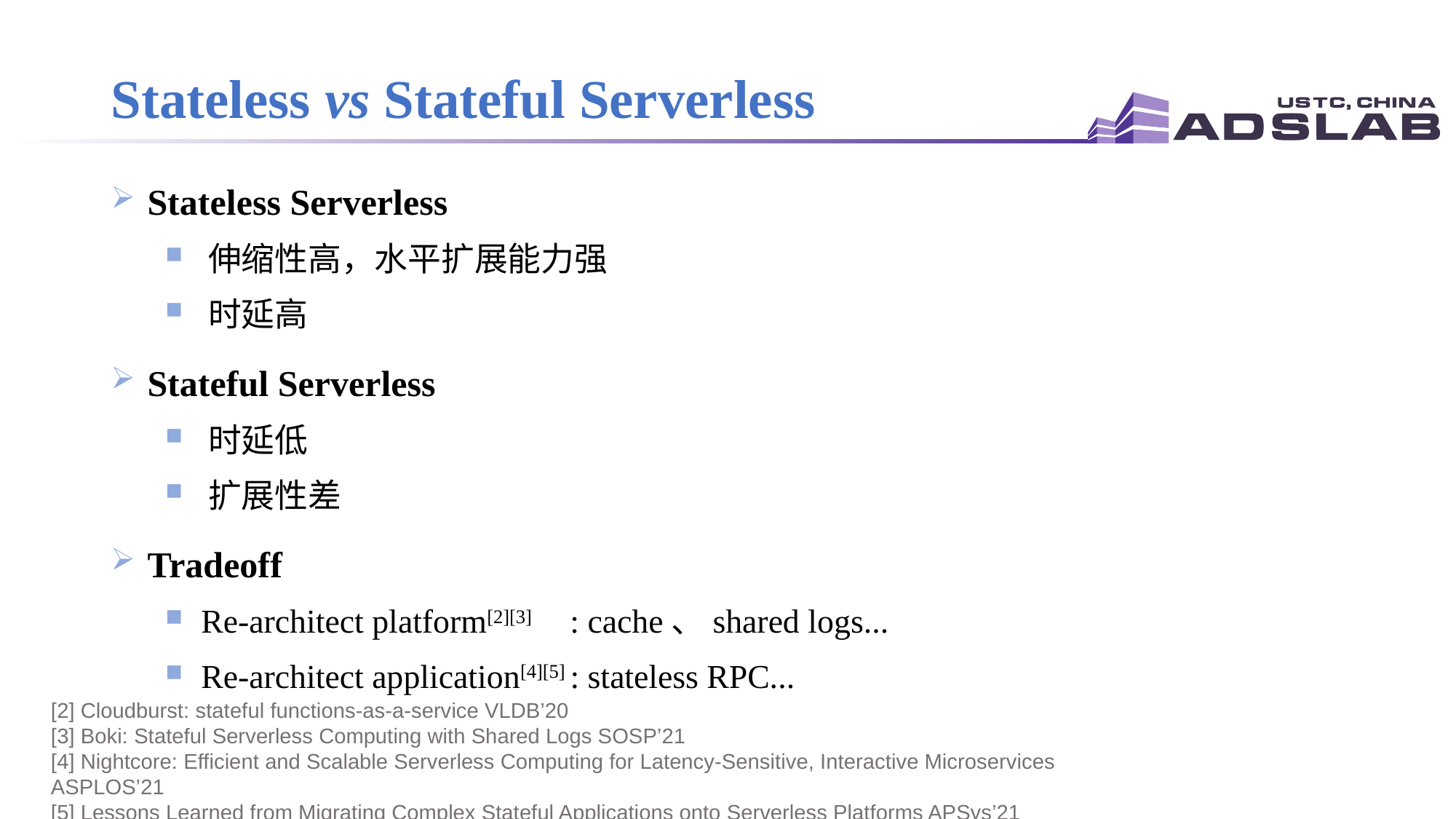

# Stateless vs Stateful Serverless
 Stateless Serverless
 伸缩性高，水平扩展能力强
 时延高
 Stateful Serverless
 时延低
 扩展性差
 Tradeoff
 Re-architect platform[2][3]     : cache、shared logs...
 Re-architect application[4][5] : stateless RPC...
[2] Cloudburst: stateful functions-as-a-service VLDB’20
[3] Boki: Stateful Serverless Computing with Shared Logs SOSP’21
[4] Nightcore: Efficient and Scalable Serverless Computing for Latency-Sensitive, Interactive Microservices ASPLOS’21
[5] Lessons Learned from Migrating Complex Stateful Applications onto Serverless Platforms APSys’21